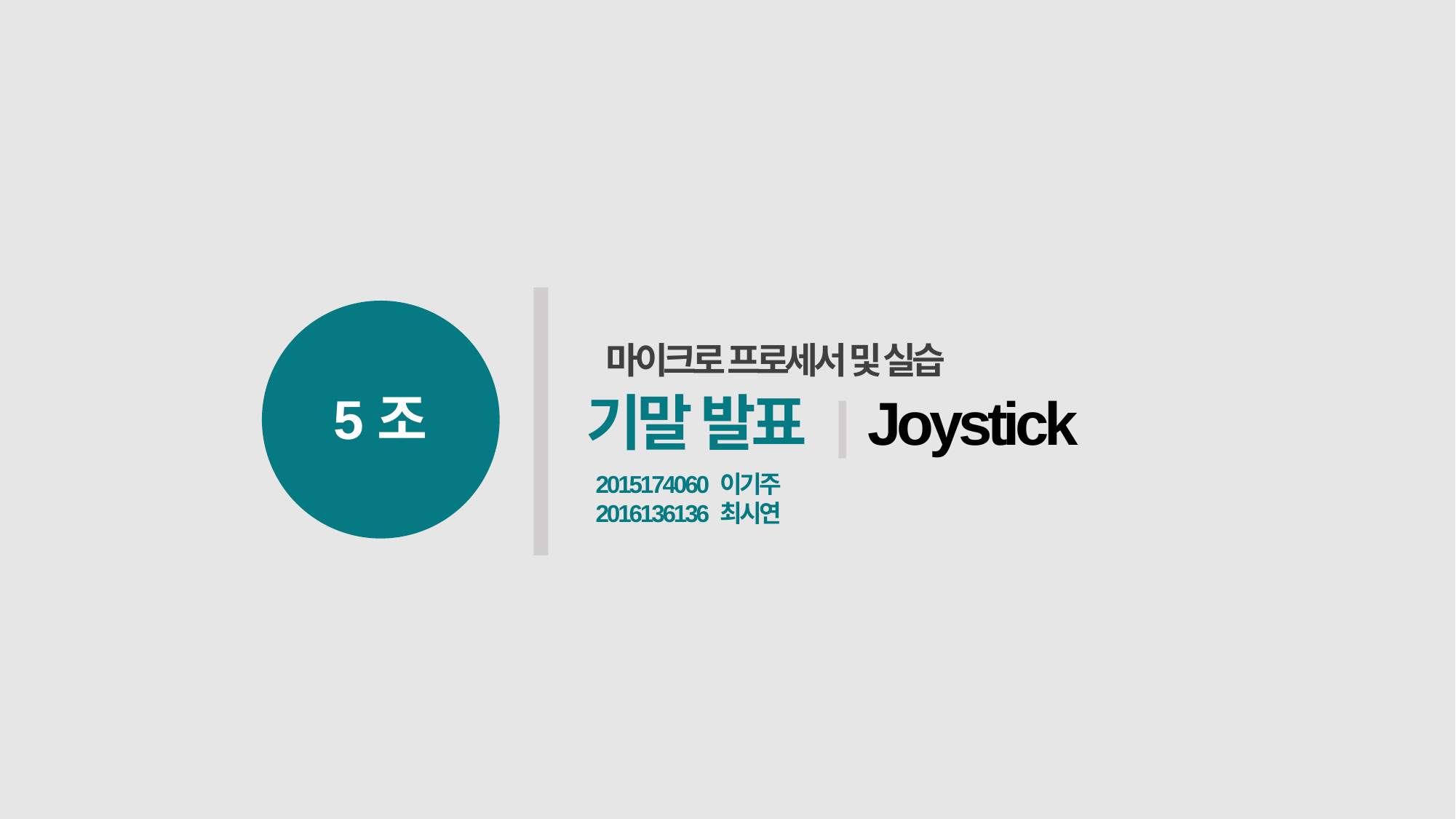

마이크로 프로세서 및 실습
5조
기말 발표 | Joystick
2015174060 이기주
2016136136 최시연